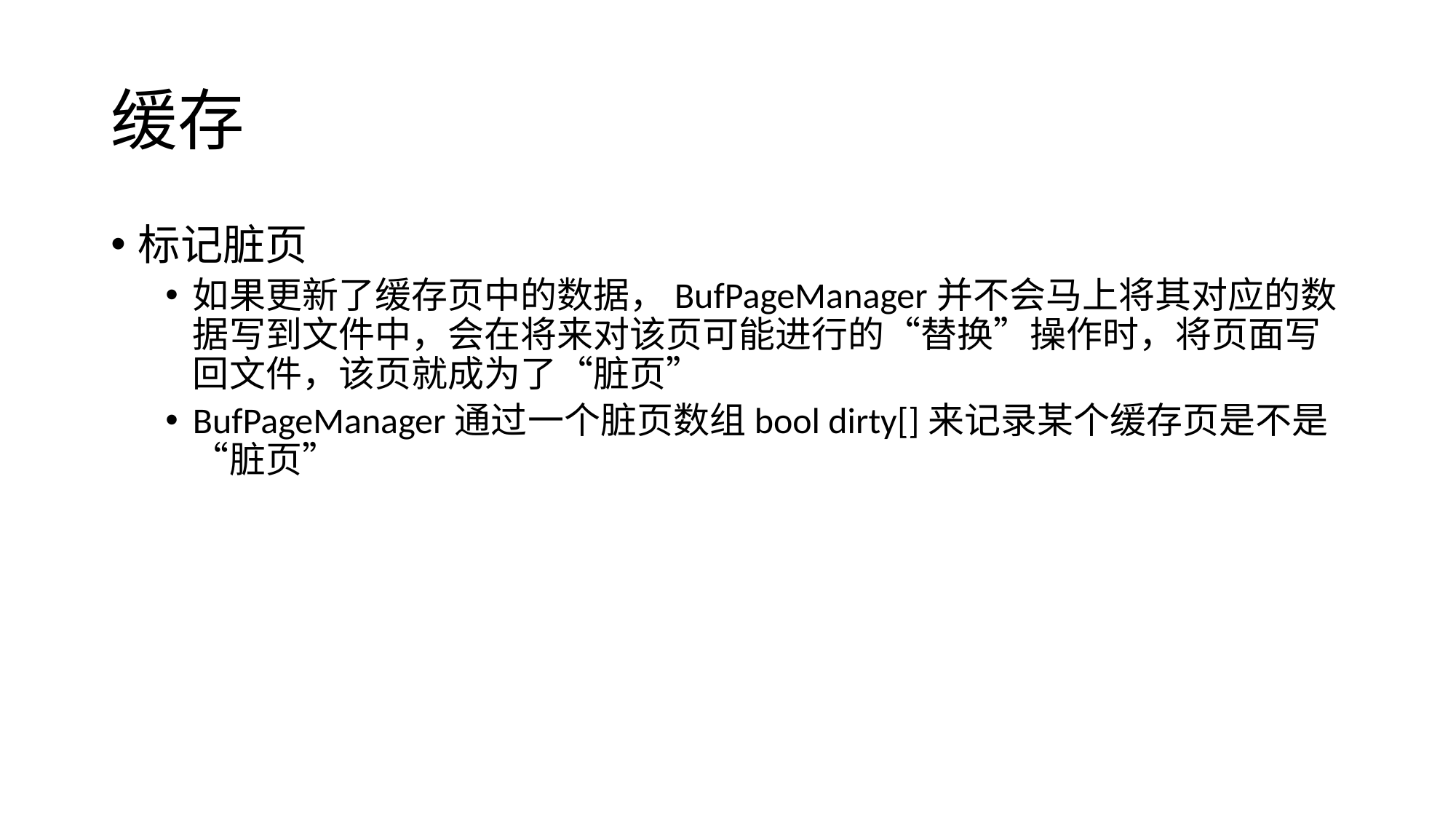

# 缓存
标记脏页
如果更新了缓存页中的数据，BufPageManager并不会马上将其对应的数据写到文件中，会在将来对该页可能进行的“替换”操作时，将页面写回文件，该页就成为了“脏页”
BufPageManager通过一个脏页数组bool dirty[]来记录某个缓存页是不是“脏页”